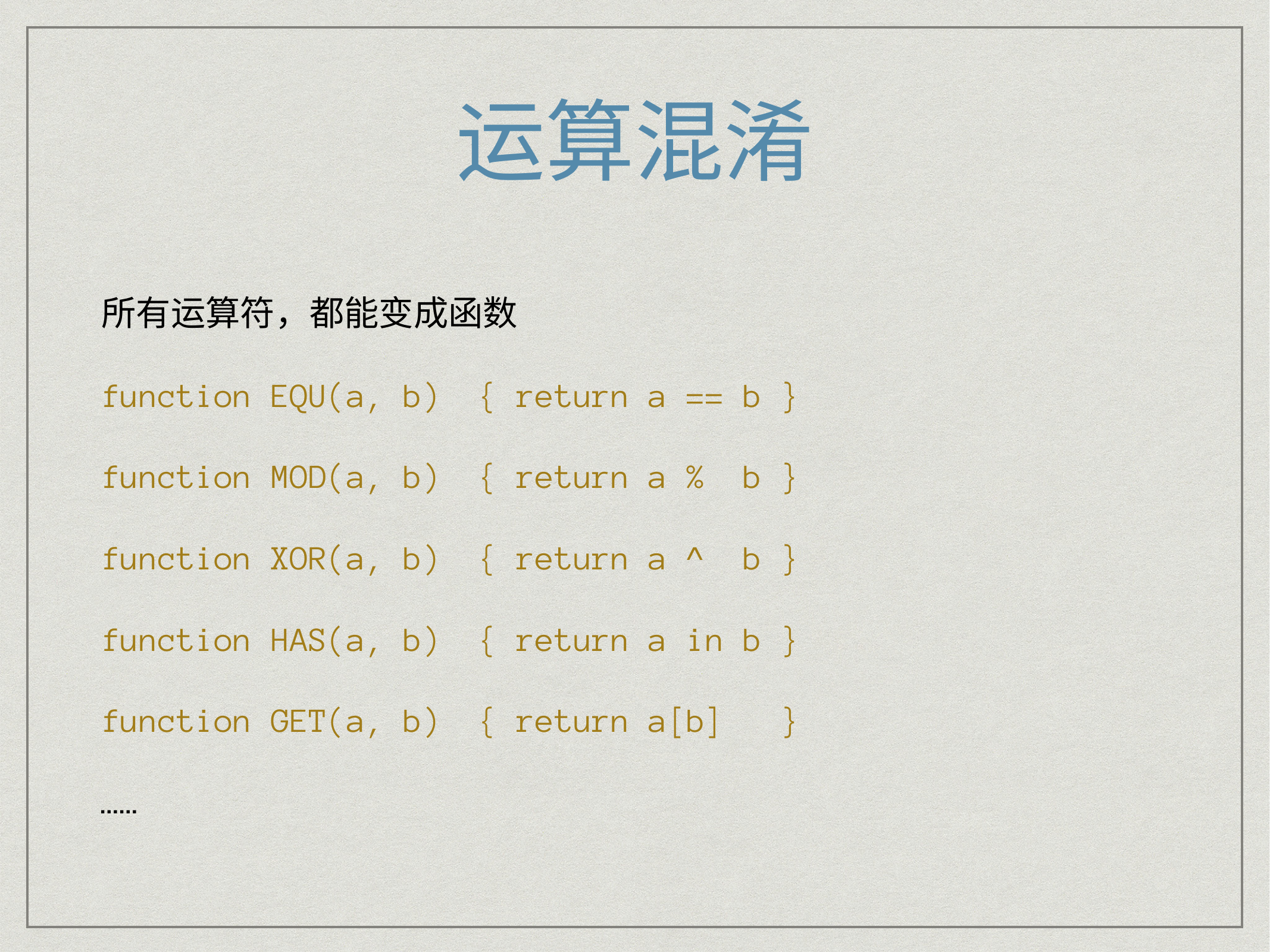

# 运算混淆
所有运算符，都能变成函数
function EQU(a, b)  { return a == b }
function MOD(a, b)  { return a %  b }
function XOR(a, b)  { return a ^  b }
function HAS(a, b)  { return a in b }
function GET(a, b)  { return a[b]   }
……